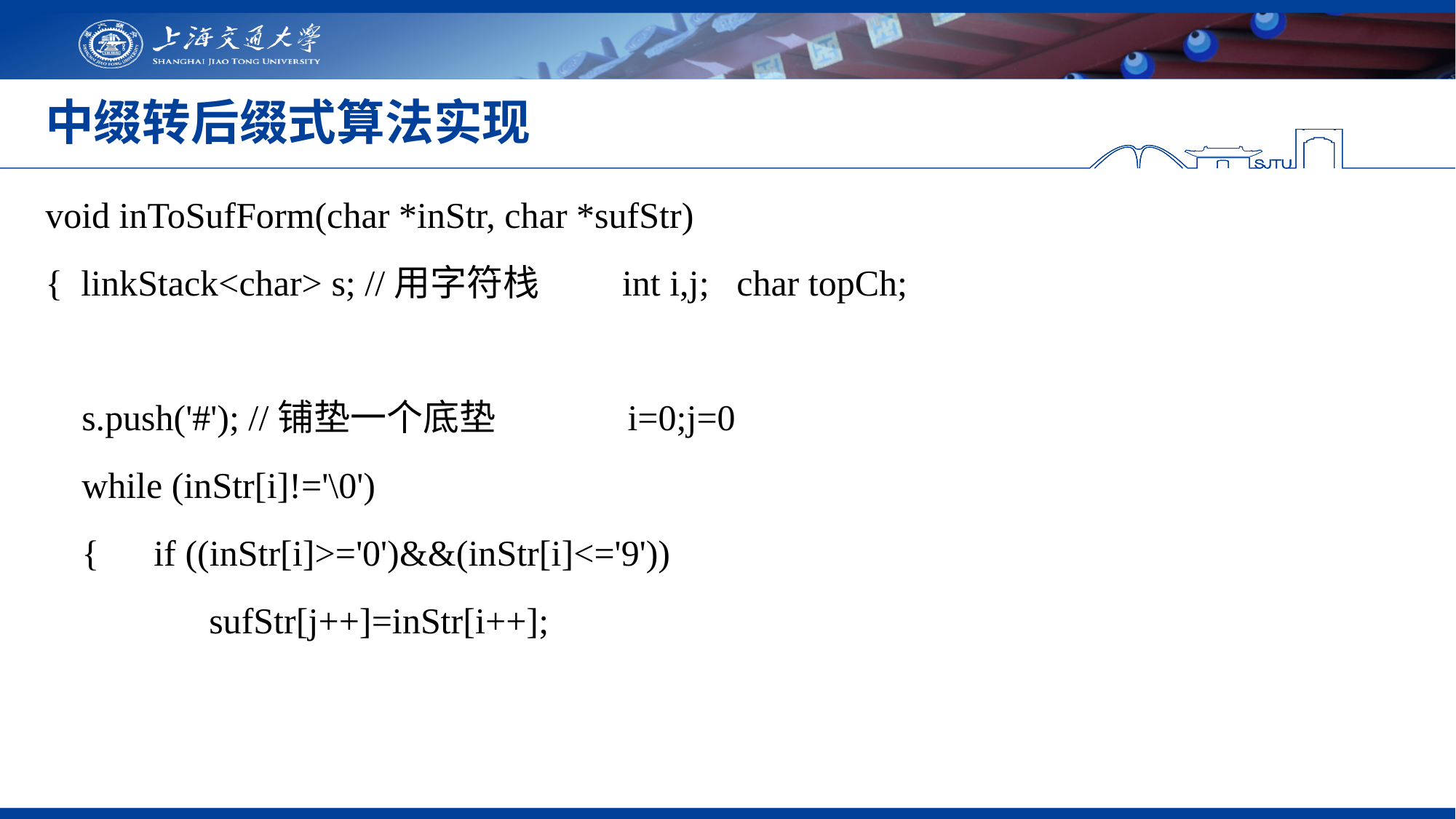

# 中缀转后缀式算法实现
void inToSufForm(char *inStr, char *sufStr)
{  linkStack<char> s; //用字符栈         int i,j;   char topCh;

    s.push('#'); //铺垫一个底垫               i=0;j=0
    while (inStr[i]!='\0')
    {      if ((inStr[i]>='0')&&(inStr[i]<='9'))
                  sufStr[j++]=inStr[i++];